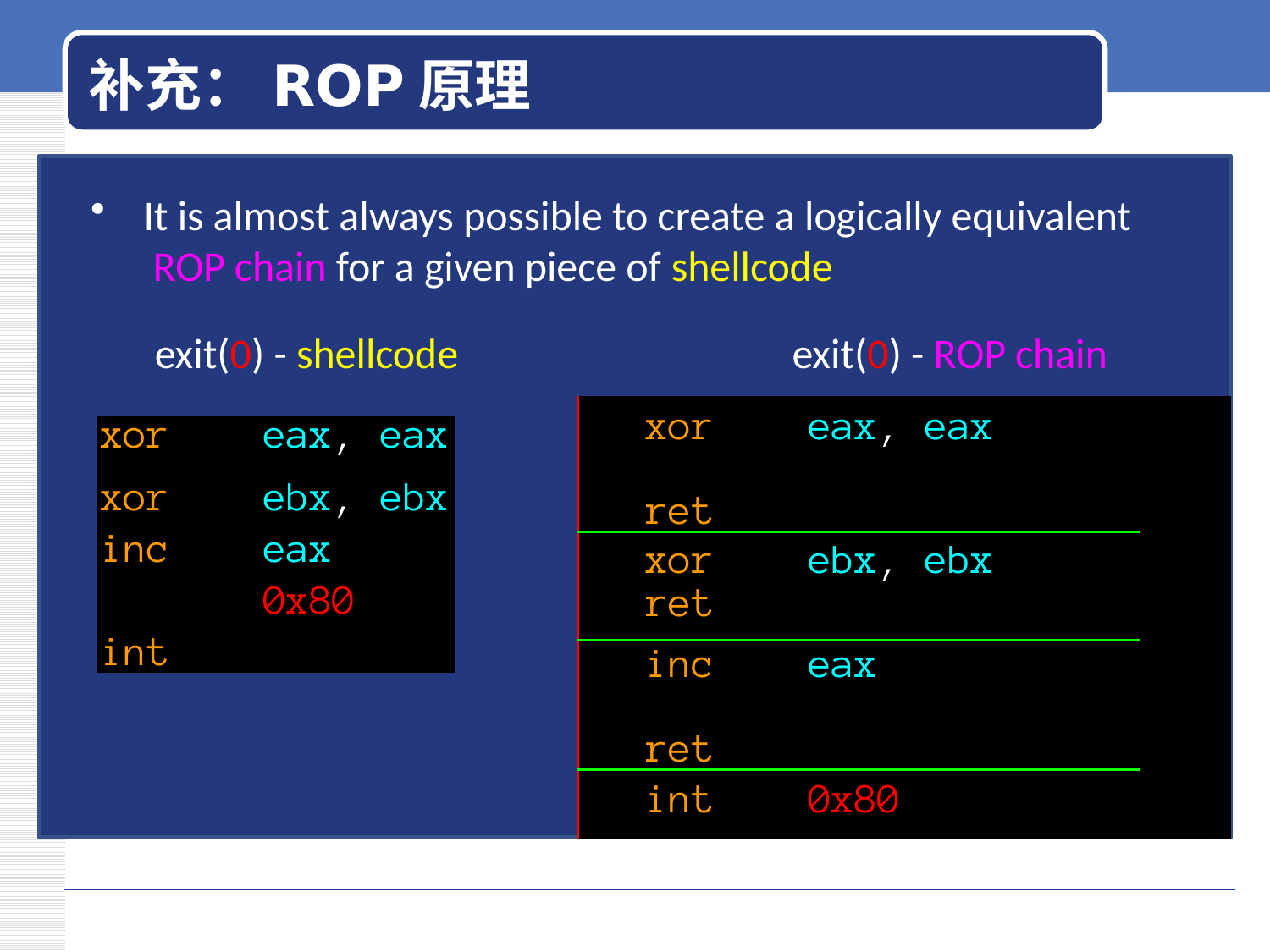

# 补充：ROP原理

It is almost always possible to create a logically equivalent  ROP chain for a given piece of shellcode
exit(0) - shellcode	exit(0) - ROP chain
| xor ret | eax, | eax |  |
| --- | --- | --- | --- |
| xor ret | ebx, | ebx |  |
| inc ret | eax |  |  |
| int | 0x80 |  |  |
| xor | eax, | eax |
| --- | --- | --- |
| xor inc int | ebx, eax 0x80 | ebx |